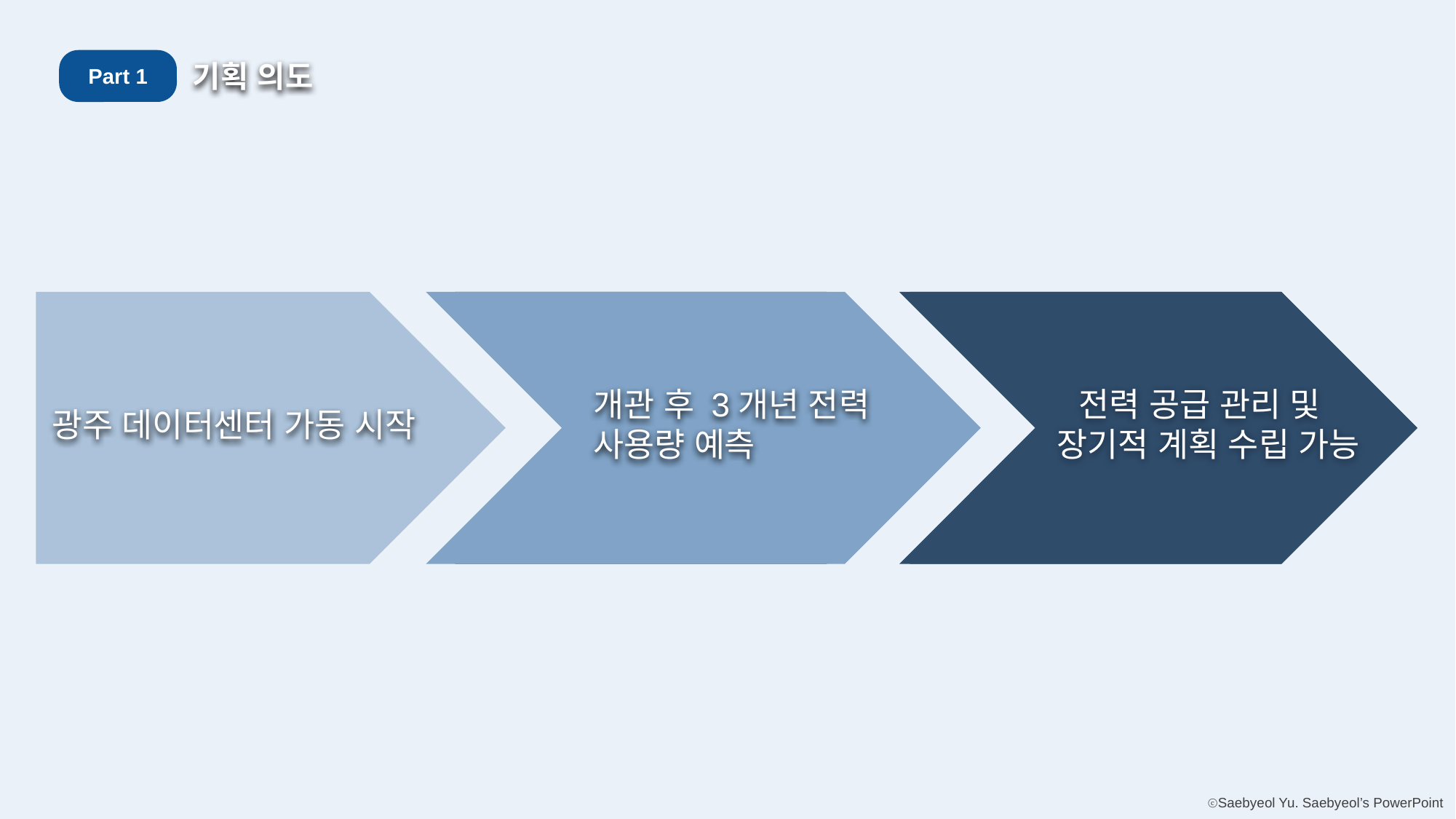

기획 의도
Part 1

개관 후 3개년 전력 사용량 예측
전력 공급 관리 및
 장기적 계획 수립 가능
광주 데이터센터 가동 시작